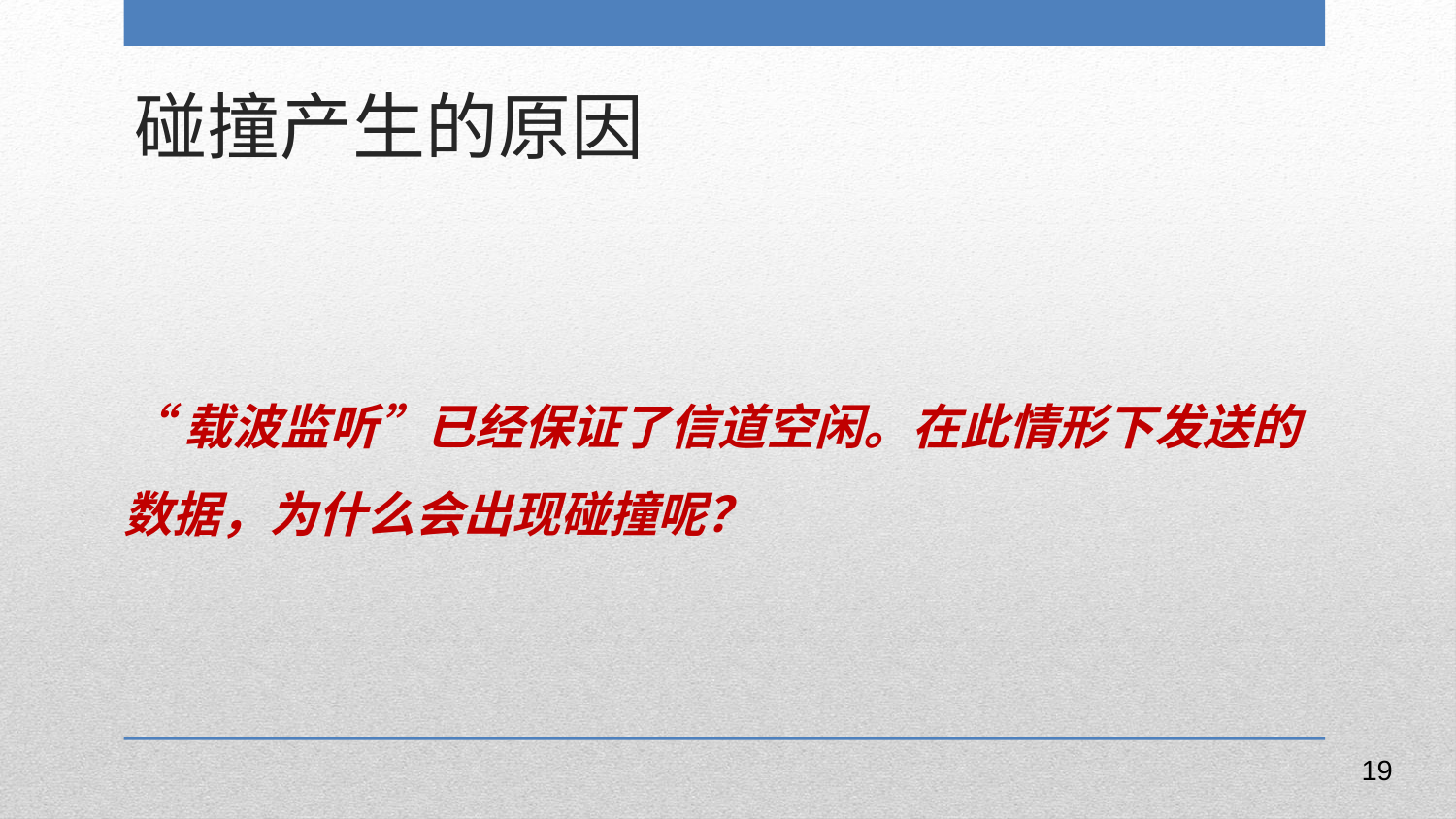

碰撞产生的原因
“载波监听”已经保证了信道空闲。在此情形下发送的数据，为什么会出现碰撞呢？
19